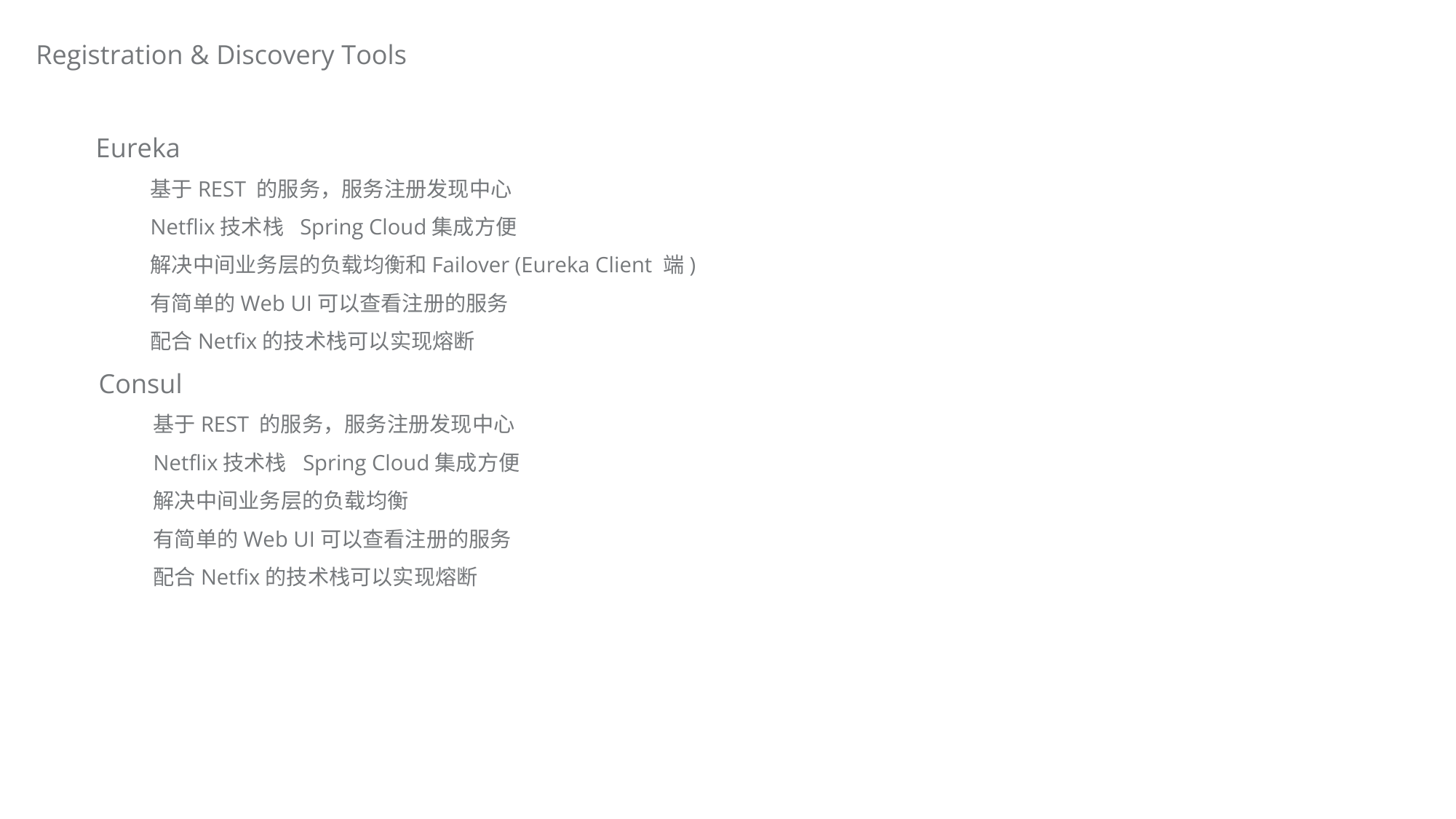

Registration & Discovery Tools
Eureka
基于REST 的服务，服务注册发现中心
Netflix技术栈  Spring Cloud集成方便
解决中间业务层的负载均衡和Failover (Eureka Client 端)
有简单的Web UI可以查看注册的服务
配合Netfix的技术栈可以实现熔断
Consul
基于REST 的服务，服务注册发现中心
Netflix技术栈  Spring Cloud集成方便
解决中间业务层的负载均衡
有简单的Web UI可以查看注册的服务
配合Netfix的技术栈可以实现熔断